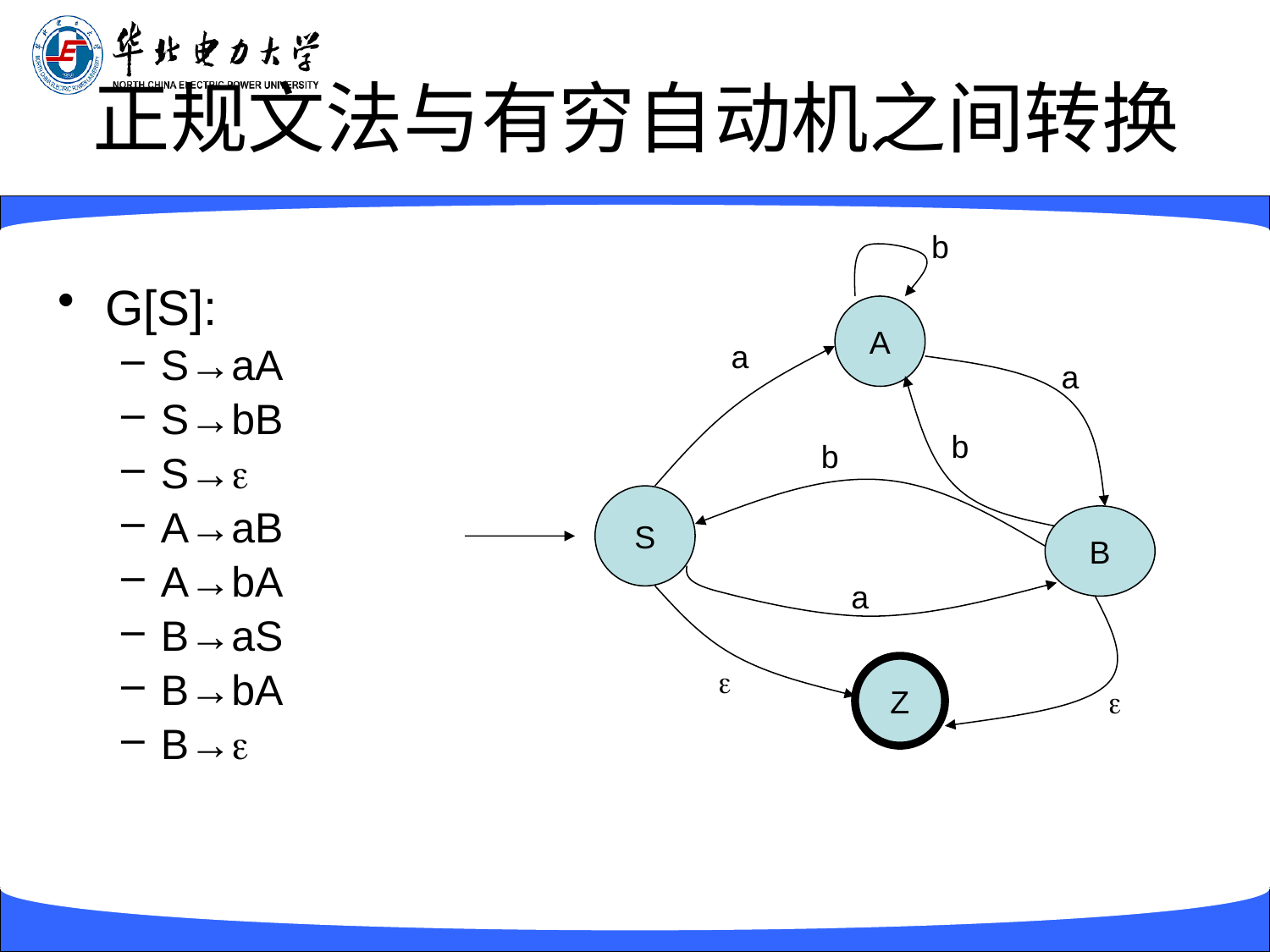

# 正规文法与有穷自动机之间转换
b

G[S]:
S→aA
S→bB
S→ε
A→aB
A→bA
B→aS
B→bA
B→ε
A
a

a

b
b

S
B

a

ε
Z
ε